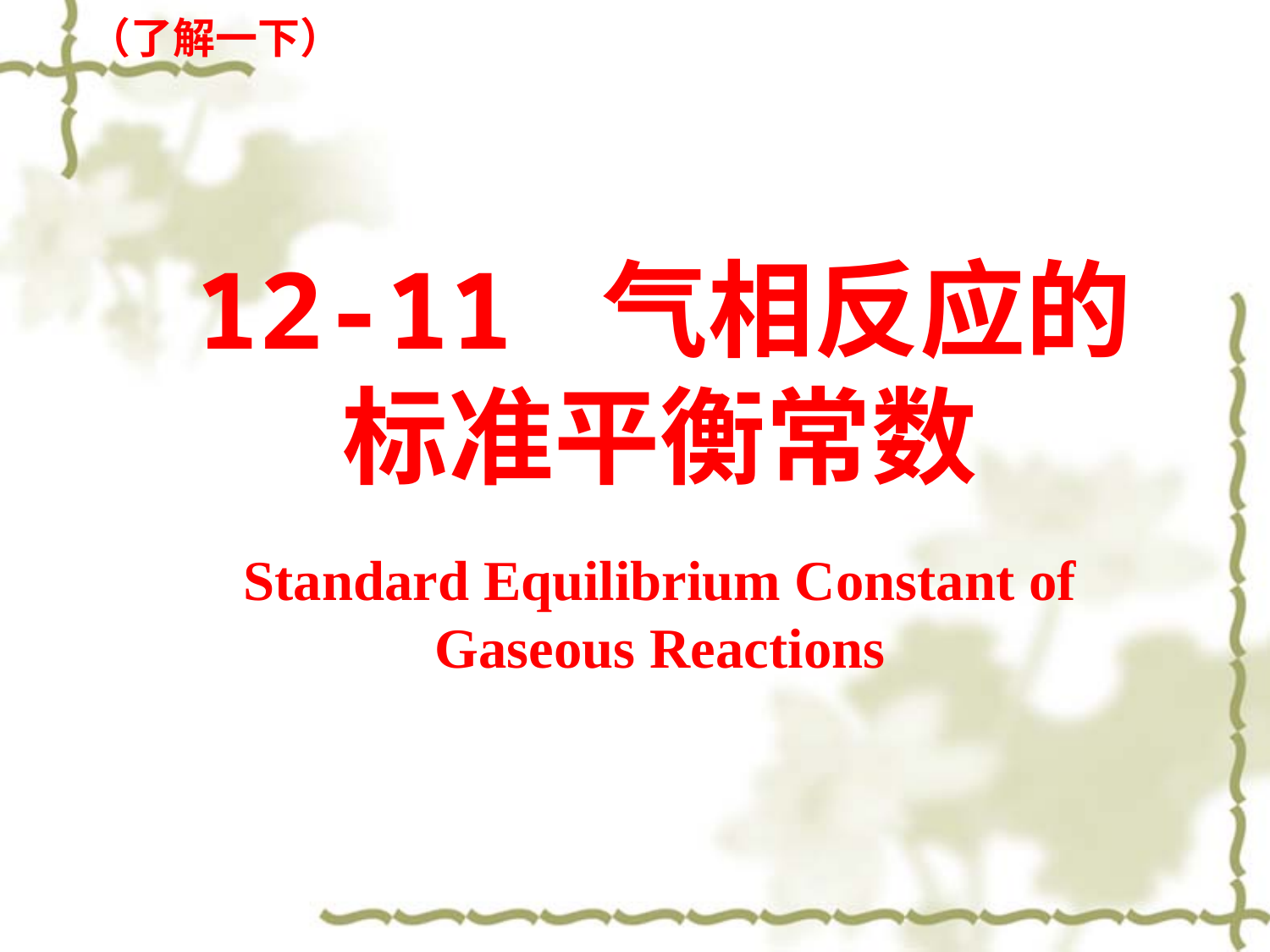

（了解一下）
12-11 气相反应的
     标准平衡常数
Standard Equilibrium Constant of Gaseous Reactions